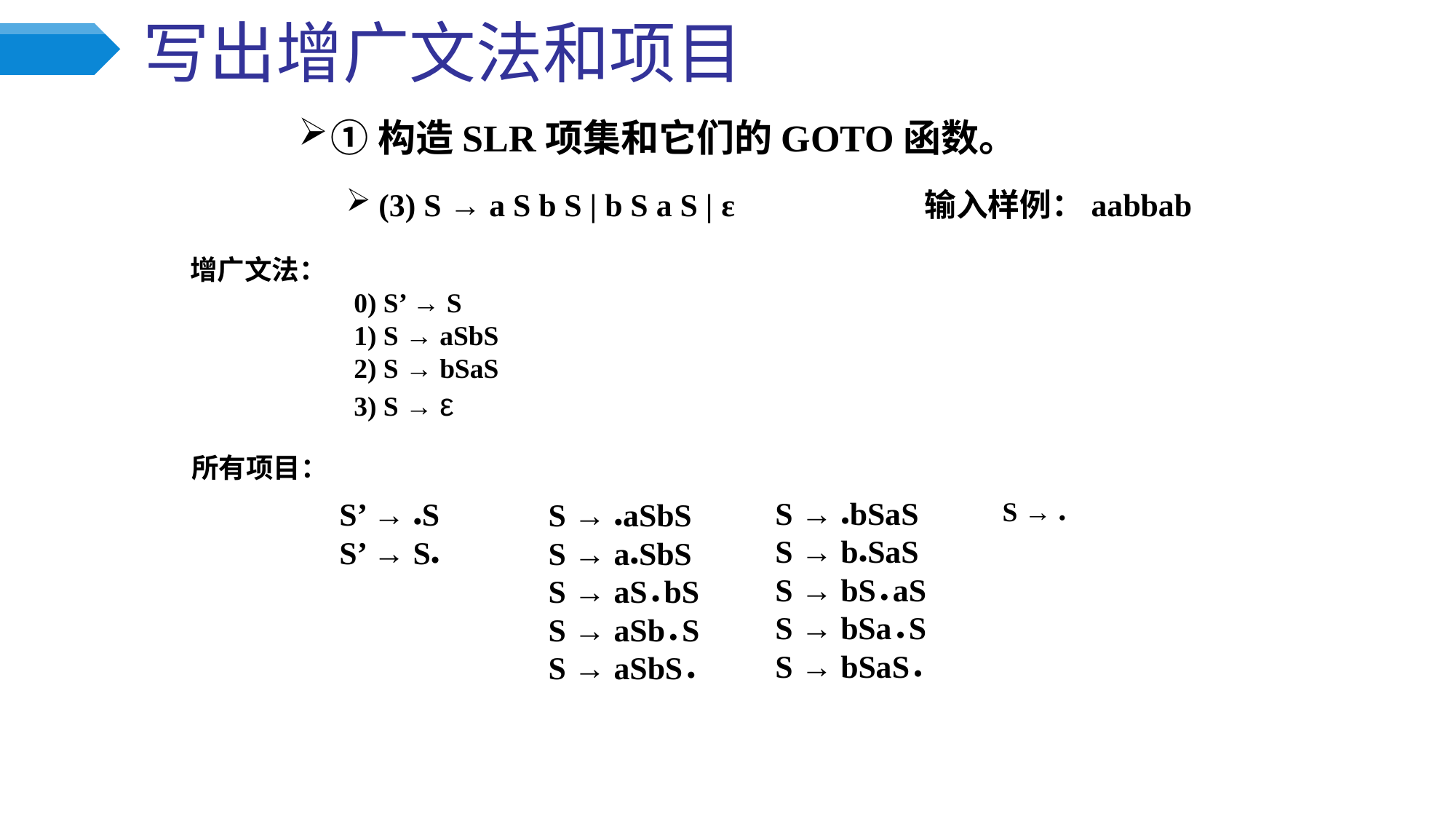

# 写出增广文法和项目
①构造SLR项集和它们的GOTO函数。
(3) S → a S b S | b S a S | ε		输入样例：aabbab
增广文法：
0) S’ → S
1) S → aSbS
2) S → bSaS
3) S → ε

所有项目：
S → ●bSaS
S → b●SaS
S → bS ● aS
S → bSa ● S
S → bSaS ●

S’ → ●S
S’ → S●

S → ●
S → ●aSbS
S → a●SbS
S → aS ● bS
S → aSb ● S
S → aSbS ●